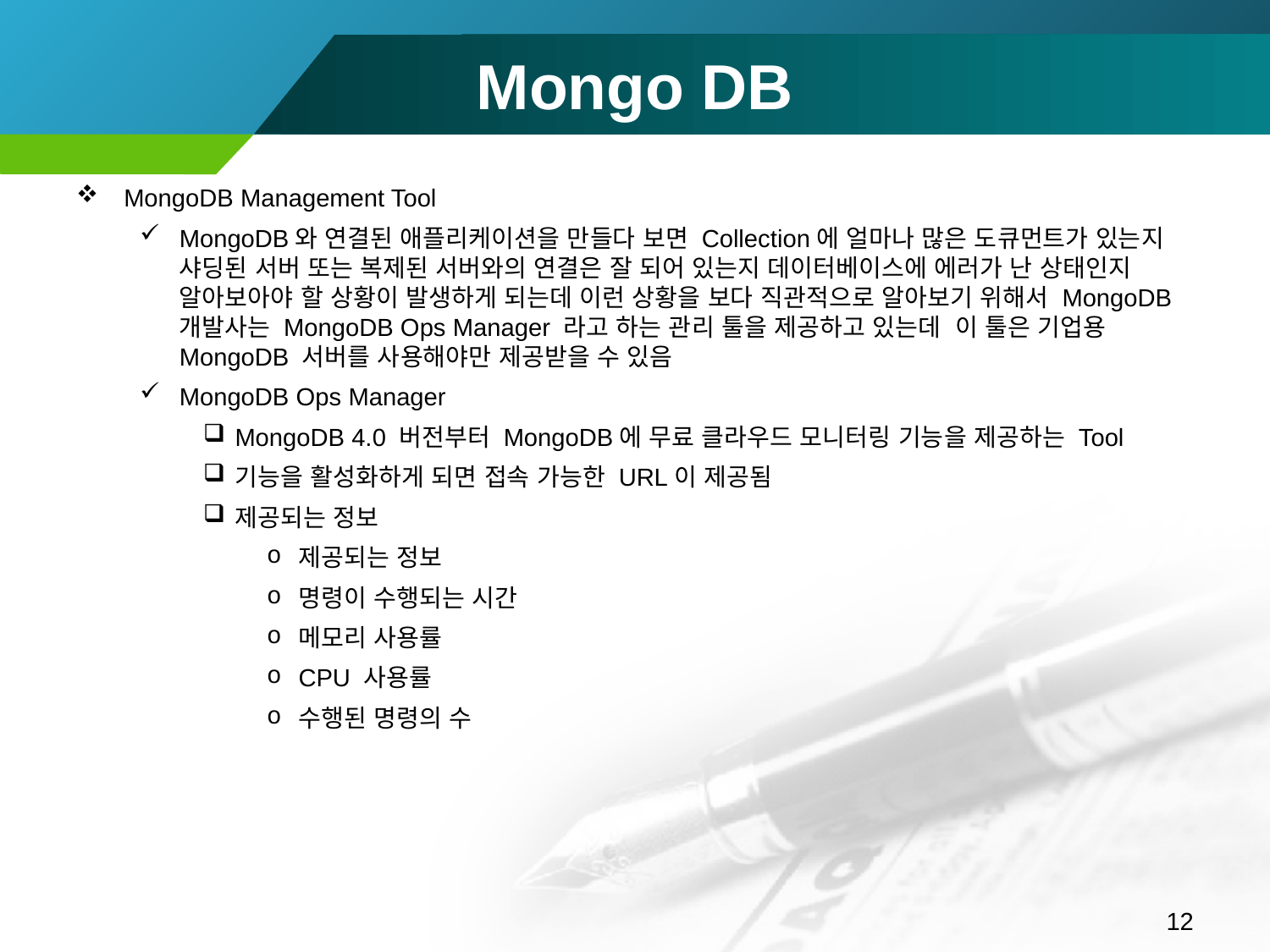

# Mongo DB
MongoDB Management Tool
MongoDB와 연결된 애플리케이션을 만들다 보면 Collection에 얼마나 많은 도큐먼트가 있는지 샤딩된 서버 또는 복제된 서버와의 연결은 잘 되어 있는지 데이터베이스에 에러가 난 상태인지 알아보아야 할 상황이 발생하게 되는데 이런 상황을 보다 직관적으로 알아보기 위해서 MongoDB 개발사는 MongoDB Ops Manager 라고 하는 관리 툴을 제공하고 있는데  이 툴은 기업용 MongoDB 서버를 사용해야만 제공받을 수 있음
MongoDB Ops Manager
MongoDB 4.0 버전부터 MongoDB에 무료 클라우드 모니터링 기능을 제공하는 Tool
기능을 활성화하게 되면 접속 가능한 URL이 제공됨
제공되는 정보
제공되는 정보
명령이 수행되는 시간
메모리 사용률
CPU 사용률
수행된 명령의 수
12